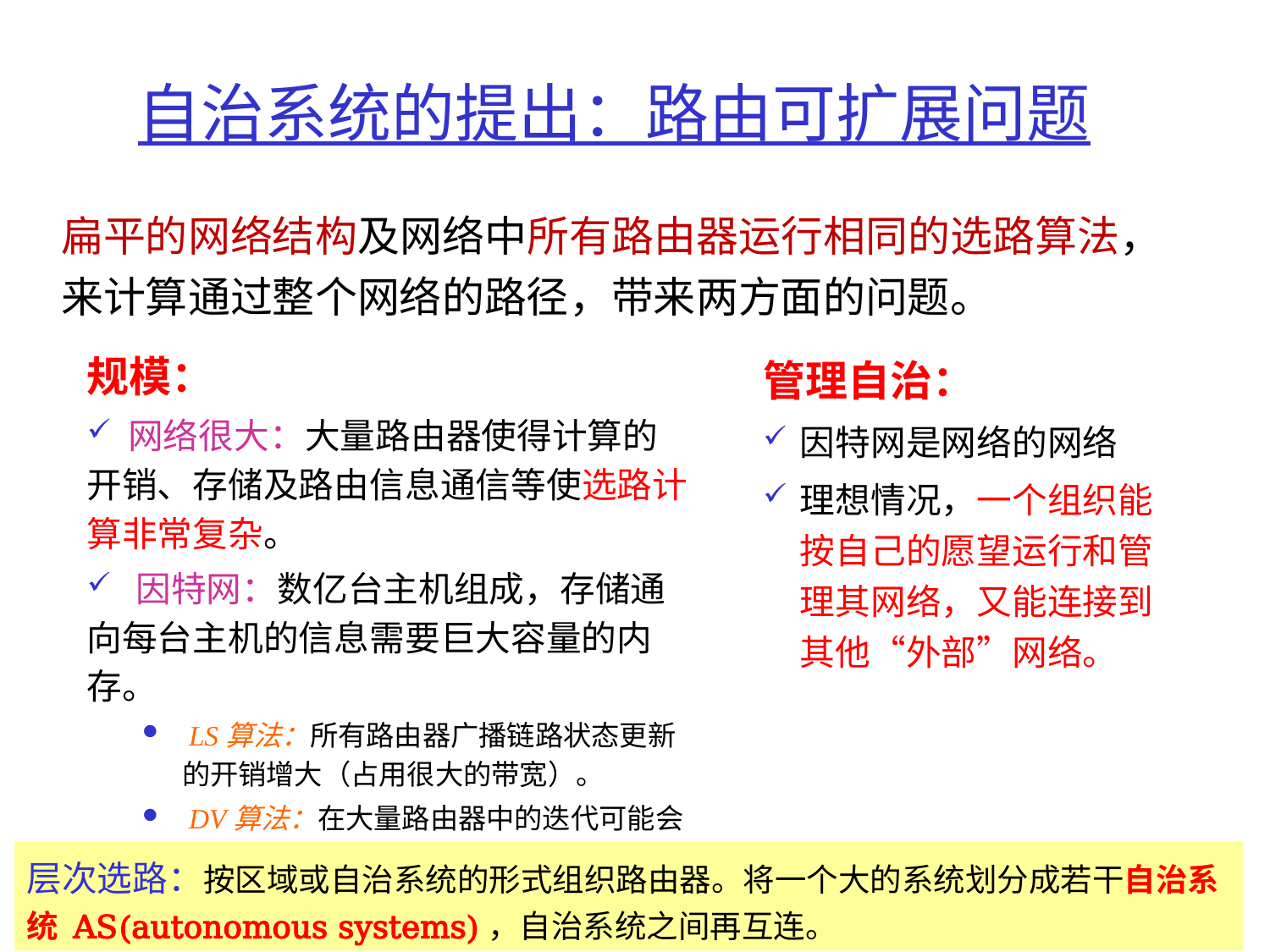

# 自治系统的提出：路由可扩展问题
扁平的网络结构及网络中所有路由器运行相同的选路算法，来计算通过整个网络的路径，带来两方面的问题。
规模：
 网络很大：大量路由器使得计算的开销、存储及路由信息通信等使选路计算非常复杂。
  因特网：数亿台主机组成，存储通向每台主机的信息需要巨大容量的内存。
 LS算法：所有路由器广播链路状态更新的开销增大（占用很大的带宽）。
 DV算法：在大量路由器中的迭代可能会不收敛!
管理自治：
因特网是网络的网络
理想情况，一个组织能按自己的愿望运行和管理其网络，又能连接到其他“外部”网络。
层次选路：按区域或自治系统的形式组织路由器。将一个大的系统划分成若干自治系统 AS(autonomous systems)，自治系统之间再互连。
48